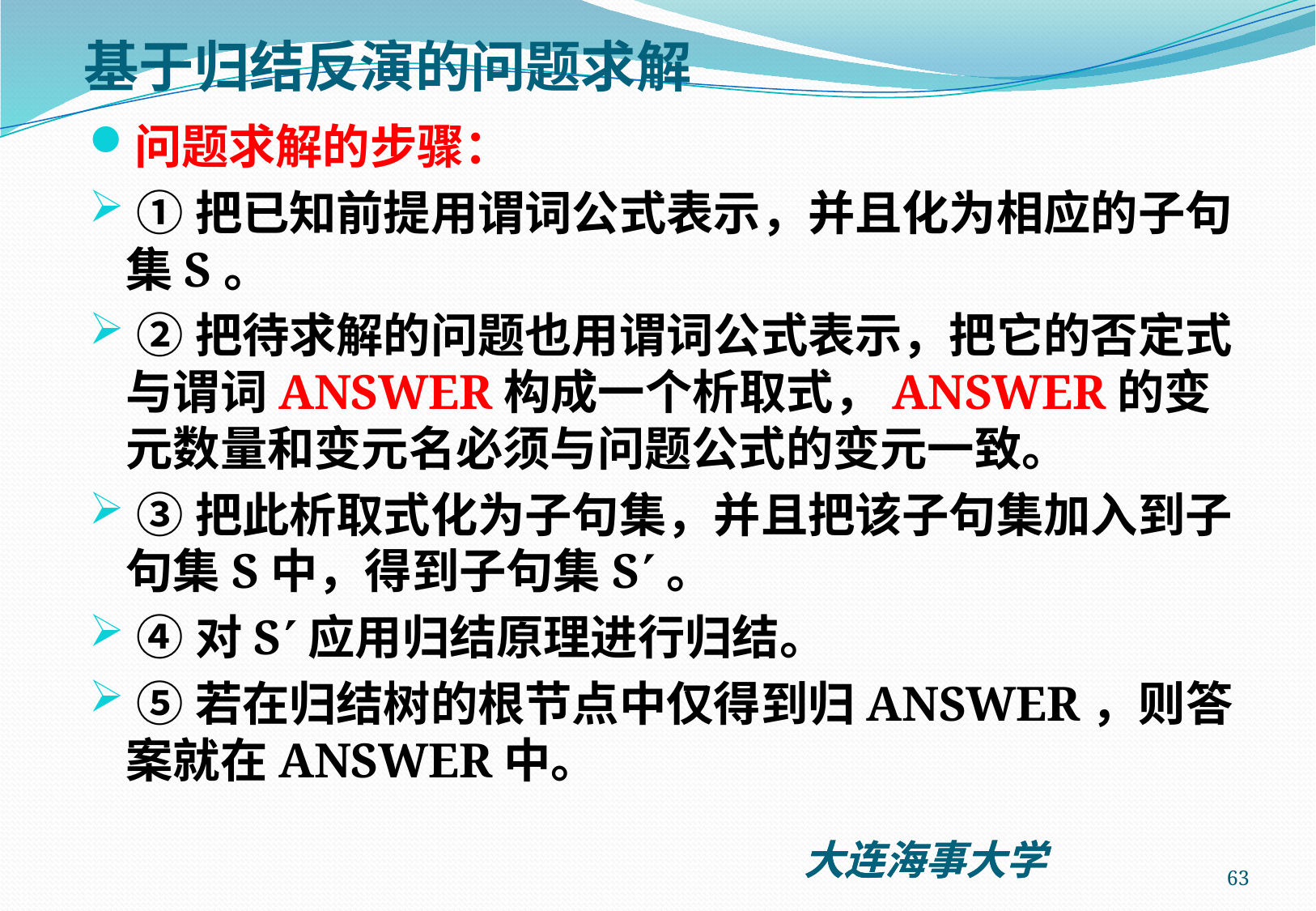

# 基于归结反演的问题求解
问题求解的步骤：
 ①把已知前提用谓词公式表示，并且化为相应的子句集S。
 ②把待求解的问题也用谓词公式表示，把它的否定式与谓词ANSWER构成一个析取式，ANSWER的变元数量和变元名必须与问题公式的变元一致。
 ③把此析取式化为子句集，并且把该子句集加入到子句集S中，得到子句集S′。
 ④对S′应用归结原理进行归结。
 ⑤若在归结树的根节点中仅得到归ANSWER，则答案就在ANSWER中。
63